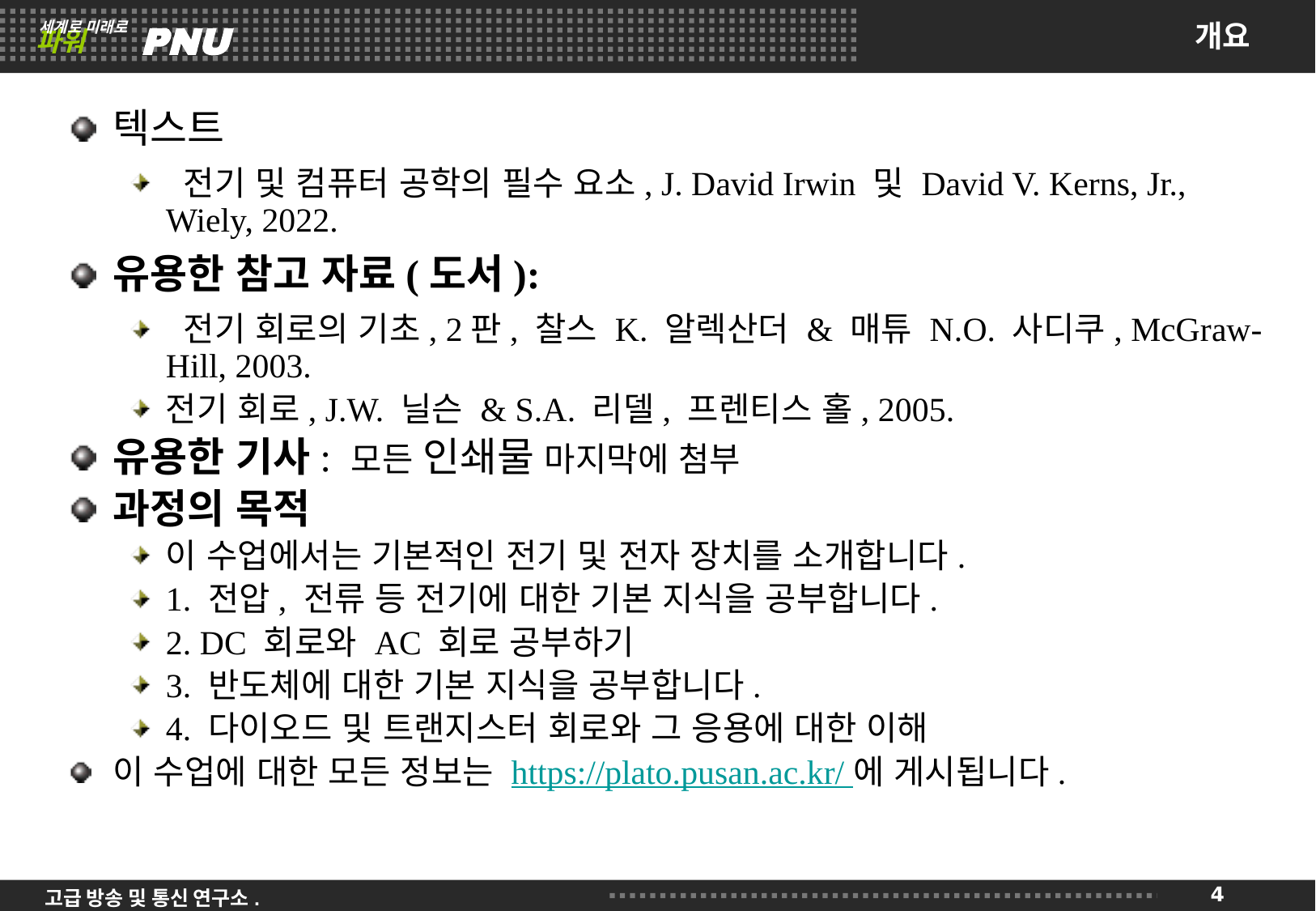

# 개요
텍스트
 전기 및 컴퓨터 공학의 필수 요소, J. David Irwin 및 David V. Kerns, Jr., Wiely, 2022.
유용한 참고 자료(도서):
 전기 회로의 기초, 2판, 찰스 K. 알렉산더 & 매튜 N.O. 사디쿠, McGraw-Hill, 2003.
전기 회로, J.W. 닐슨 & S.A. 리델, 프렌티스 홀, 2005.
유용한 기사: 모든 인쇄물 마지막에 첨부
과정의 목적
이 수업에서는 기본적인 전기 및 전자 장치를 소개합니다.
1. 전압, 전류 등 전기에 대한 기본 지식을 공부합니다.
2. DC 회로와 AC 회로 공부하기
3. 반도체에 대한 기본 지식을 공부합니다.
4. 다이오드 및 트랜지스터 회로와 그 응용에 대한 이해
이 수업에 대한 모든 정보는 https://plato.pusan.ac.kr/ 에 게시됩니다.